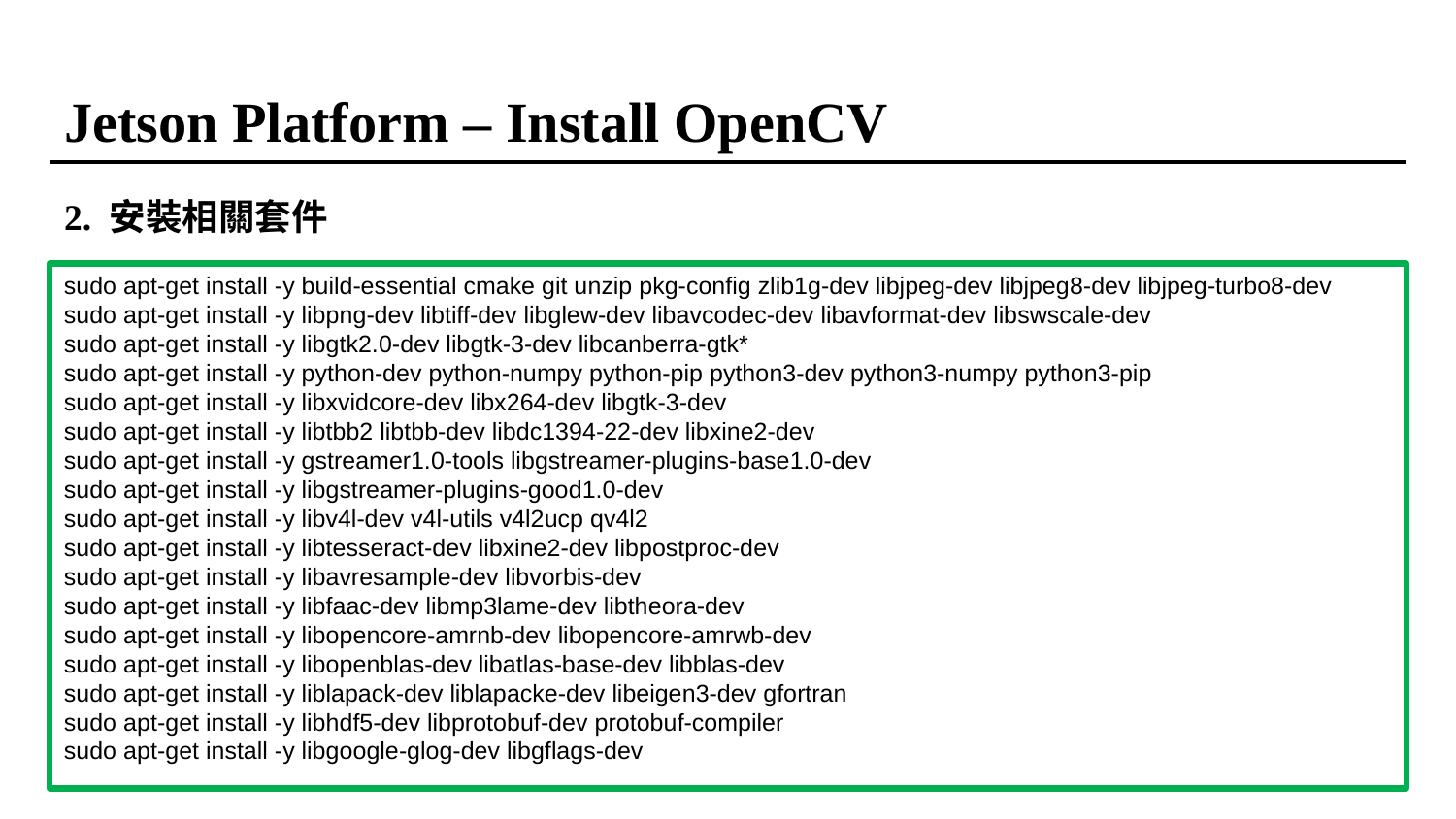

# Jetson Platform – Install OpenCV
2. 安裝相關套件
sudo apt-get install -y build-essential cmake git unzip pkg-config zlib1g-dev libjpeg-dev libjpeg8-dev libjpeg-turbo8-dev
sudo apt-get install -y libpng-dev libtiff-dev libglew-dev libavcodec-dev libavformat-dev libswscale-dev
sudo apt-get install -y libgtk2.0-dev libgtk-3-dev libcanberra-gtk*
sudo apt-get install -y python-dev python-numpy python-pip python3-dev python3-numpy python3-pip
sudo apt-get install -y libxvidcore-dev libx264-dev libgtk-3-dev
sudo apt-get install -y libtbb2 libtbb-dev libdc1394-22-dev libxine2-dev
sudo apt-get install -y gstreamer1.0-tools libgstreamer-plugins-base1.0-dev
sudo apt-get install -y libgstreamer-plugins-good1.0-dev
sudo apt-get install -y libv4l-dev v4l-utils v4l2ucp qv4l2
sudo apt-get install -y libtesseract-dev libxine2-dev libpostproc-dev
sudo apt-get install -y libavresample-dev libvorbis-dev
sudo apt-get install -y libfaac-dev libmp3lame-dev libtheora-dev
sudo apt-get install -y libopencore-amrnb-dev libopencore-amrwb-dev
sudo apt-get install -y libopenblas-dev libatlas-base-dev libblas-dev
sudo apt-get install -y liblapack-dev liblapacke-dev libeigen3-dev gfortran
sudo apt-get install -y libhdf5-dev libprotobuf-dev protobuf-compiler
sudo apt-get install -y libgoogle-glog-dev libgflags-dev